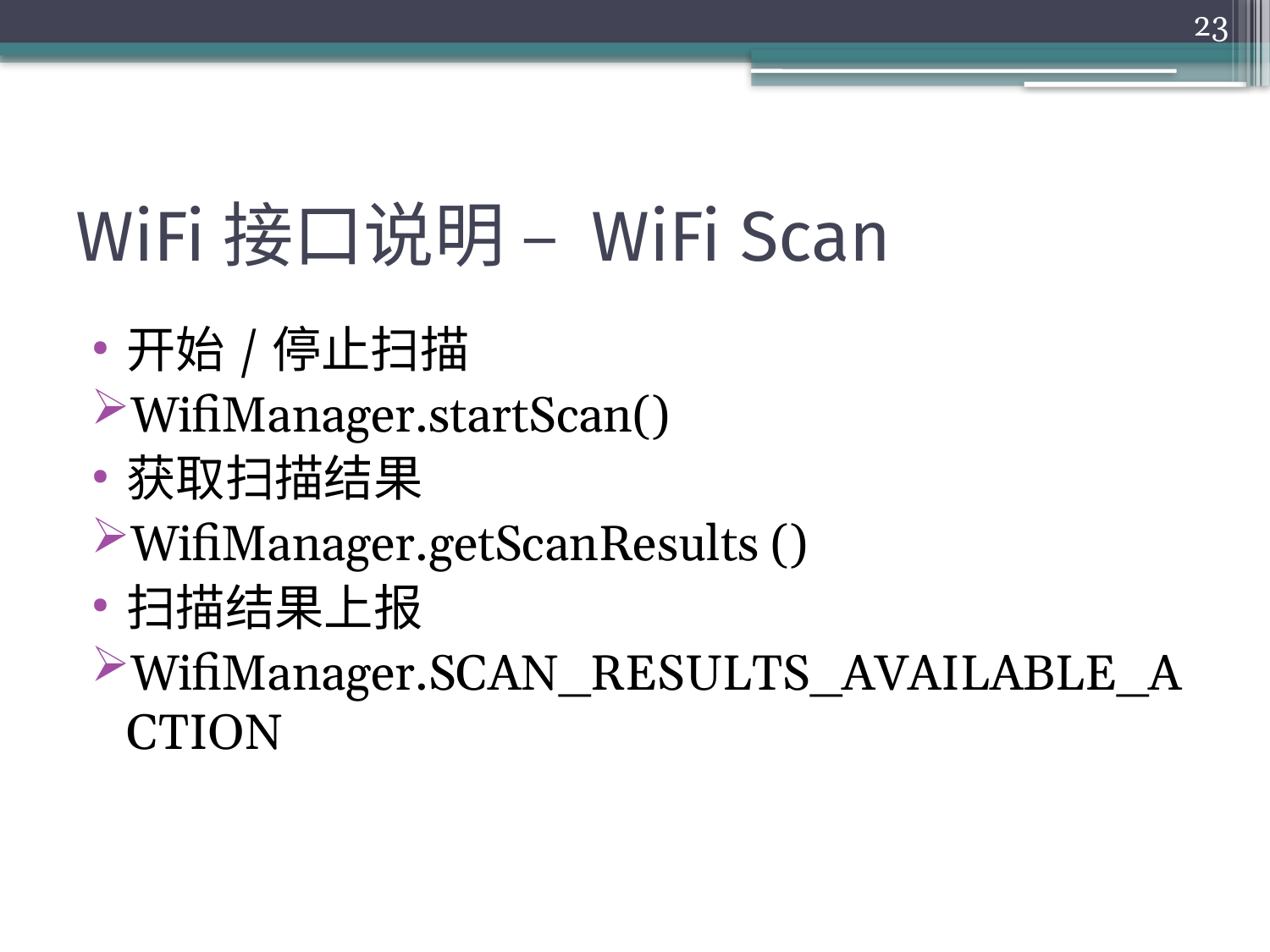

23
# WiFi接口说明 – WiFi Scan
开始/停止扫描
WifiManager.startScan()
获取扫描结果
WifiManager.getScanResults ()
扫描结果上报
WifiManager.SCAN_RESULTS_AVAILABLE_ACTION